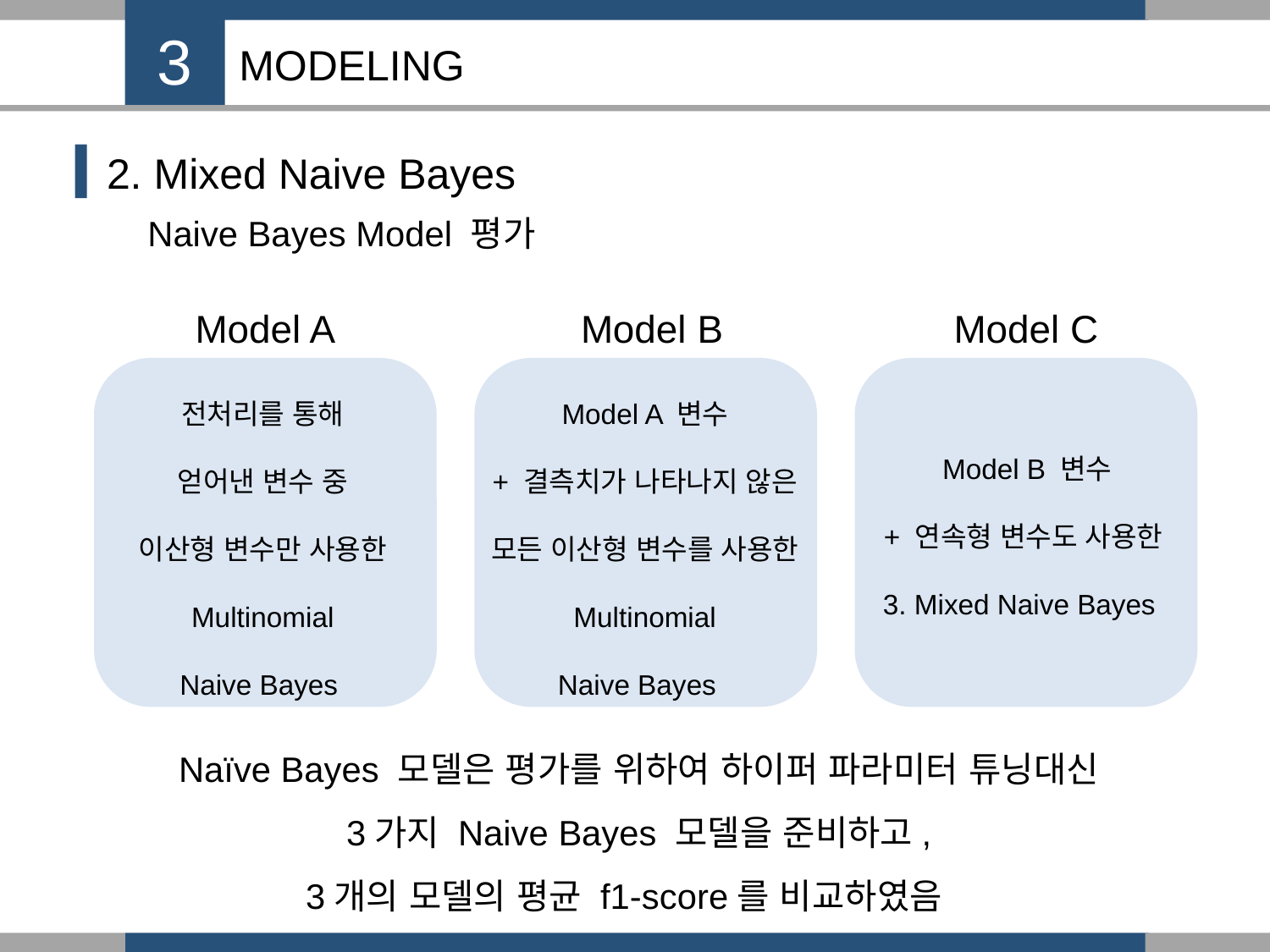

3
MODELING

2. Mixed Naive Bayes

Naive Bayes Model 평가
Model B
Model C
Model A
Model A 변수
+ 결측치가 나타나지 않은
모든 이산형 변수를 사용한
Multinomial
Naive Bayes
전처리를 통해
얻어낸 변수 중
이산형 변수만 사용한
Multinomial
Naive Bayes

Model B 변수
+ 연속형 변수도 사용한
3. Mixed Naive Bayes
 Naïve Bayes 모델은 평가를 위하여 하이퍼 파라미터 튜닝대신
 3가지 Naive Bayes 모델을 준비하고,
3개의 모델의 평균 f1-score를 비교하였음